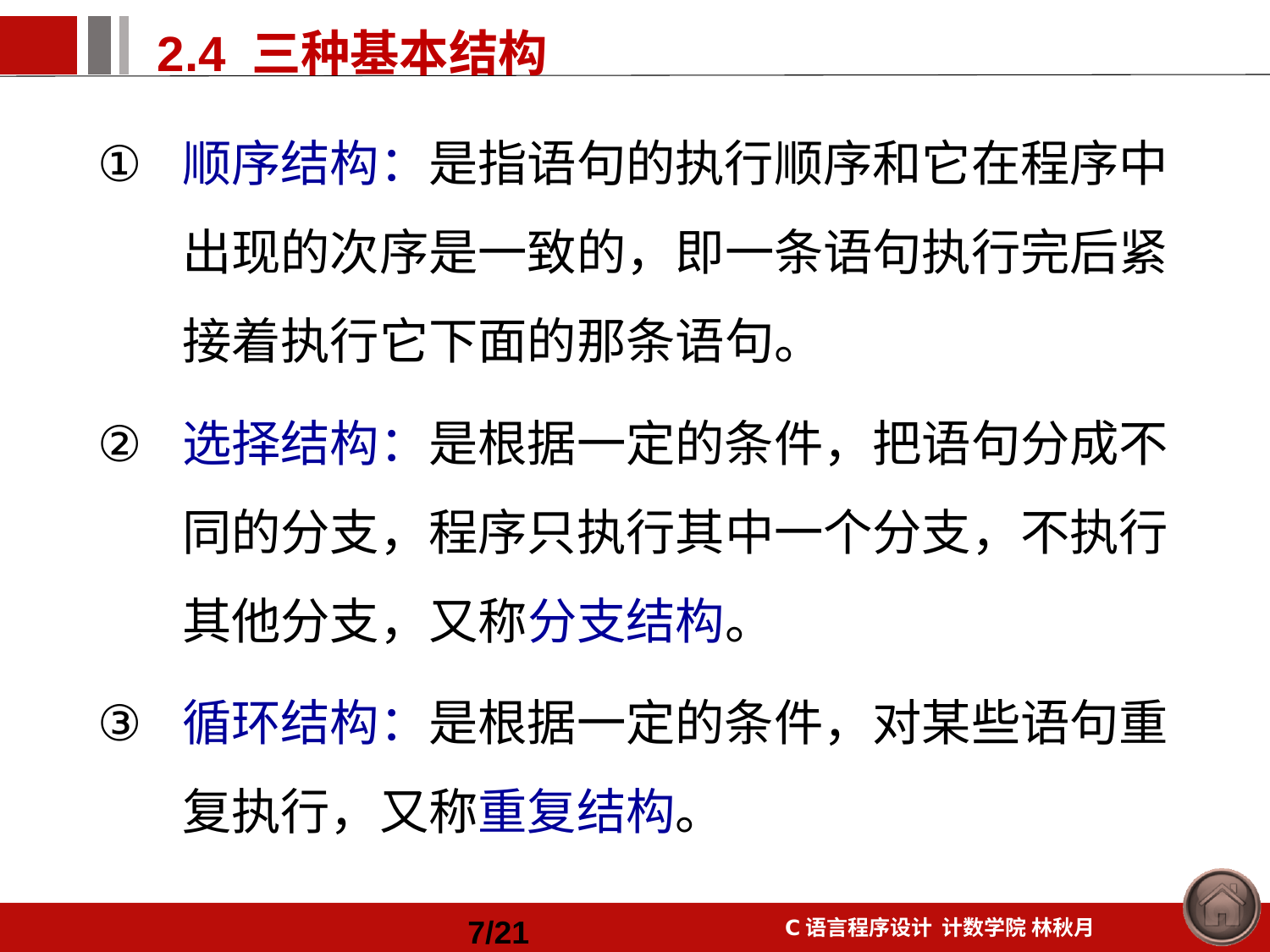

顺序结构：是指语句的执行顺序和它在程序中出现的次序是一致的，即一条语句执行完后紧接着执行它下面的那条语句。
选择结构：是根据一定的条件，把语句分成不同的分支，程序只执行其中一个分支，不执行其他分支，又称分支结构。
循环结构：是根据一定的条件，对某些语句重复执行，又称重复结构。